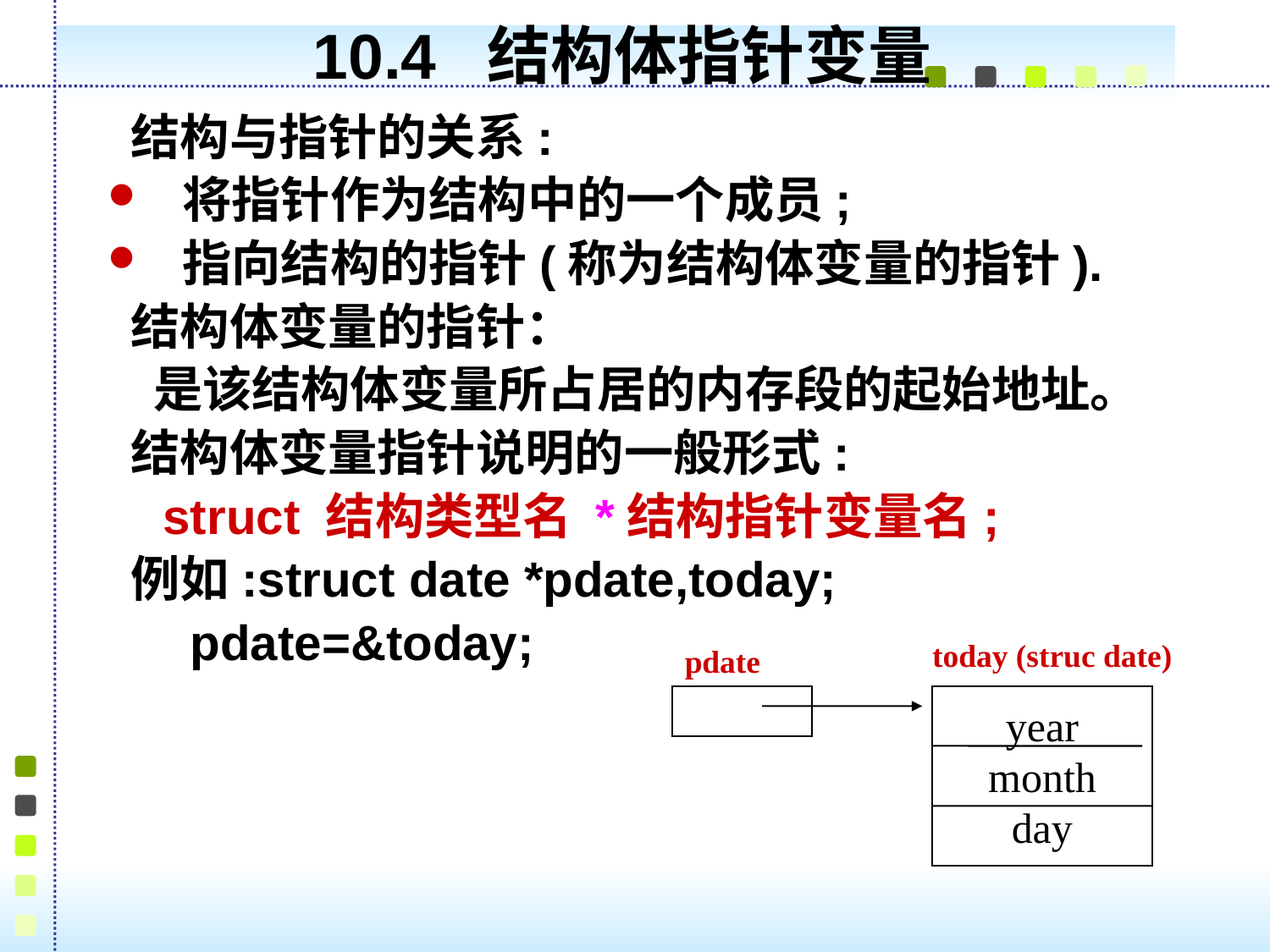

# 10.4  结构体指针变量
 结构与指针的关系:
将指针作为结构中的一个成员;
指向结构的指针(称为结构体变量的指针).
 结构体变量的指针：
   是该结构体变量所占居的内存段的起始地址。
 结构体变量指针说明的一般形式:
    struct 结构类型名 *结构指针变量名;
 例如:struct date *pdate,today;
      pdate=&today;
today (struc date)
pdate

year
month
day